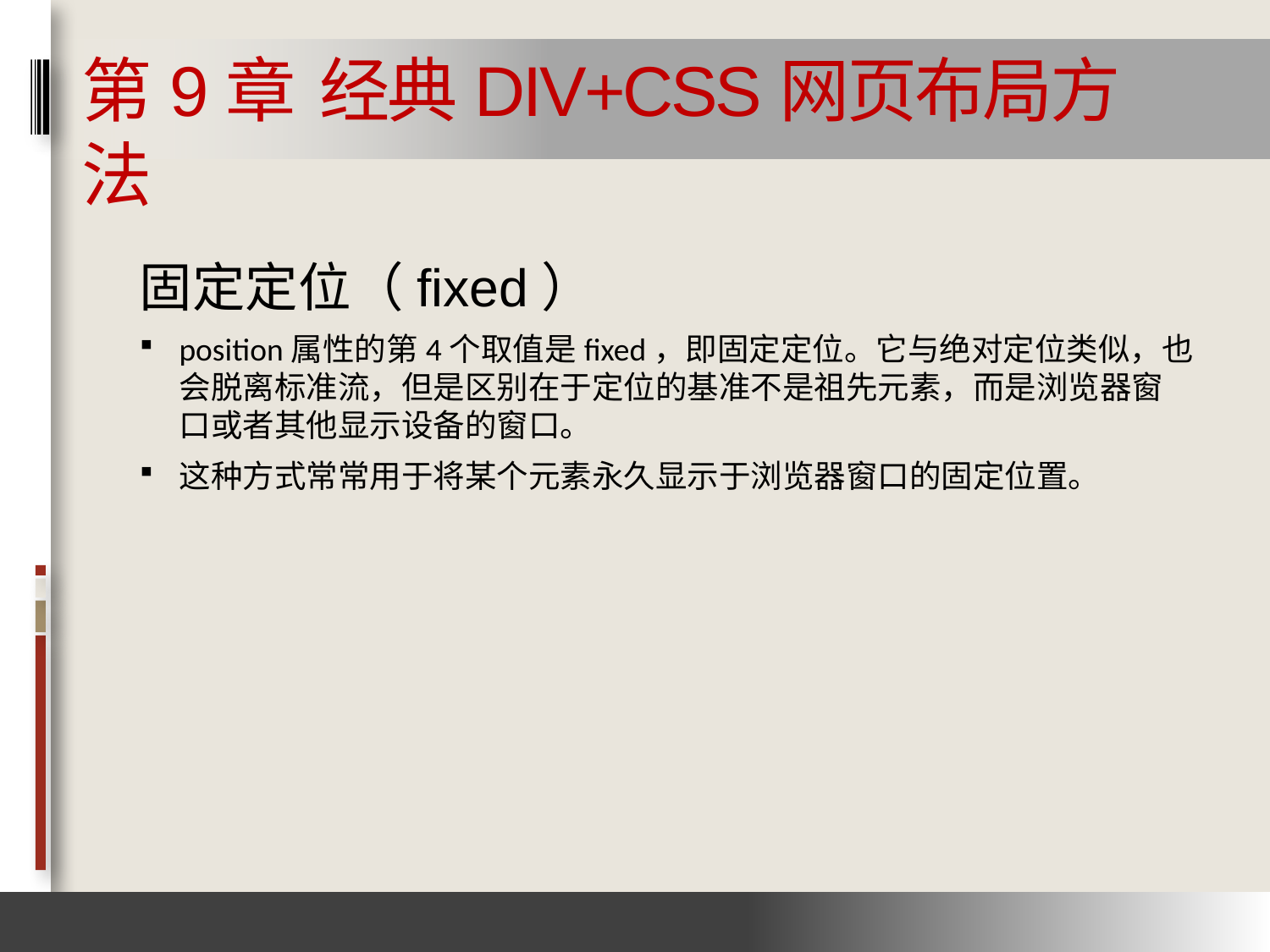

# 第9章  经典DIV+CSS网页布局方法
固定定位（fixed）
position属性的第4个取值是fixed，即固定定位。它与绝对定位类似，也会脱离标准流，但是区别在于定位的基准不是祖先元素，而是浏览器窗口或者其他显示设备的窗口。
这种方式常常用于将某个元素永久显示于浏览器窗口的固定位置。